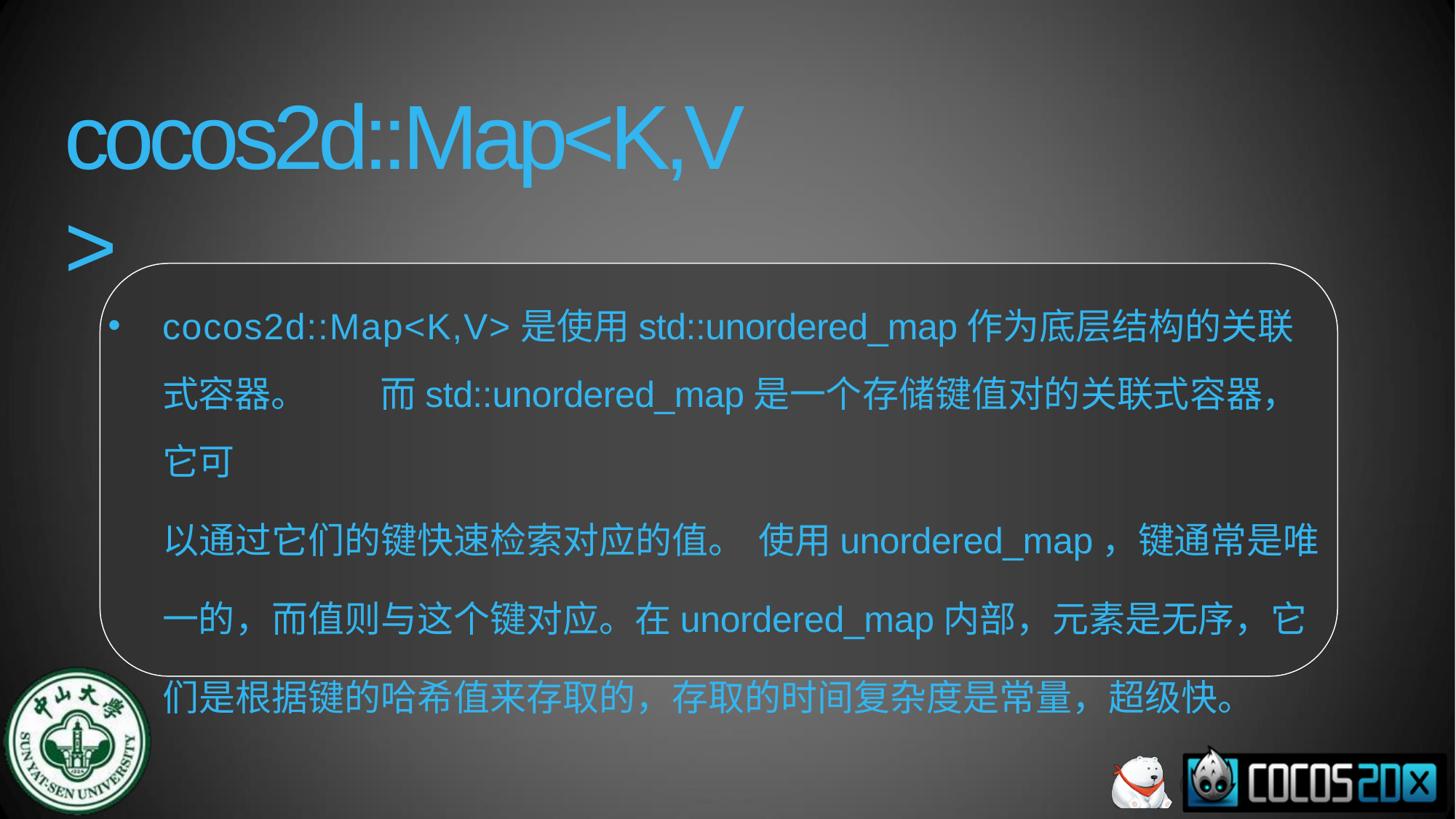

# cocos2d::Map<K,V>

cocos2d::Map<K,V>是使用std::unordered_map作为底层结构的关联 式容器。	而std::unordered_map是一个存储键值对的关联式容器，它可
以通过它们的键快速检索对应的值。 使用unordered_map，键通常是唯 一的，而值则与这个键对应。在unordered_map内部，元素是无序，它 们是根据键的哈希值来存取的，存取的时间复杂度是常量，超级快。